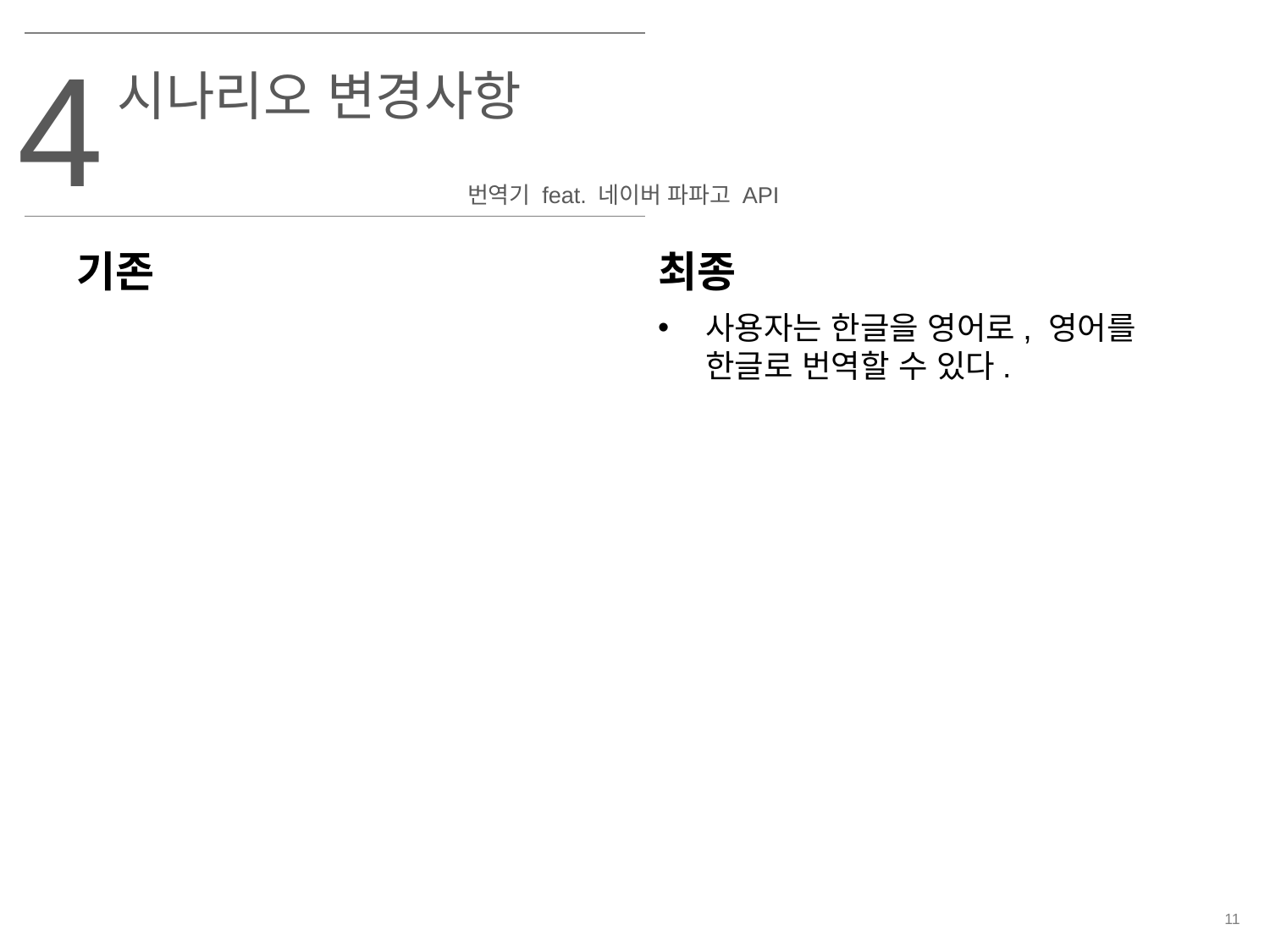

4
시나리오 변경사항
번역기 feat. 네이버 파파고 API
기존
최종

사용자는 한글을 영어로, 영어를 한글로 번역할 수 있다.